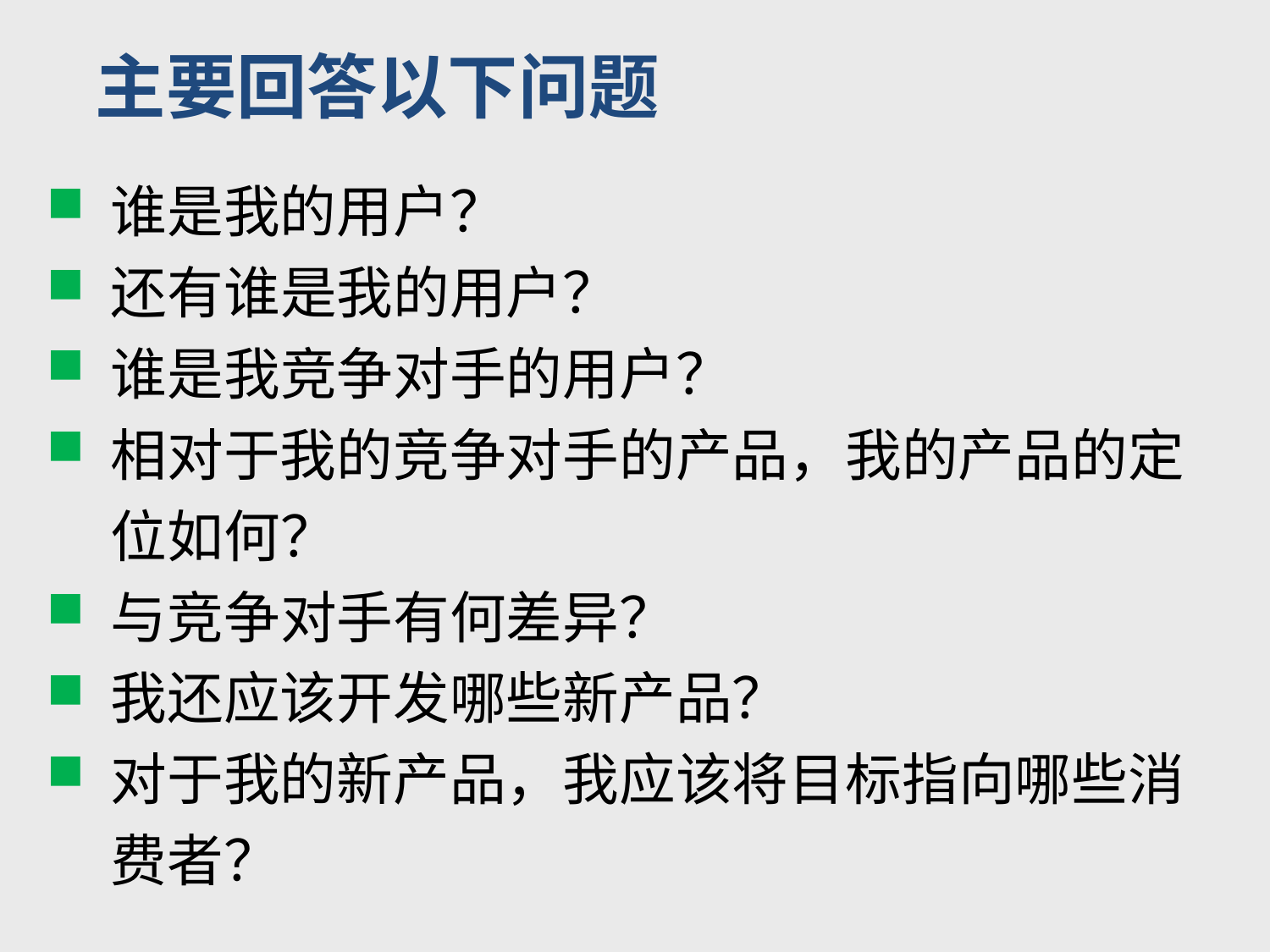

主要回答以下问题
谁是我的用户？
还有谁是我的用户？
谁是我竞争对手的用户？
相对于我的竞争对手的产品，我的产品的定位如何？
与竞争对手有何差异？
我还应该开发哪些新产品？
对于我的新产品，我应该将目标指向哪些消费者？